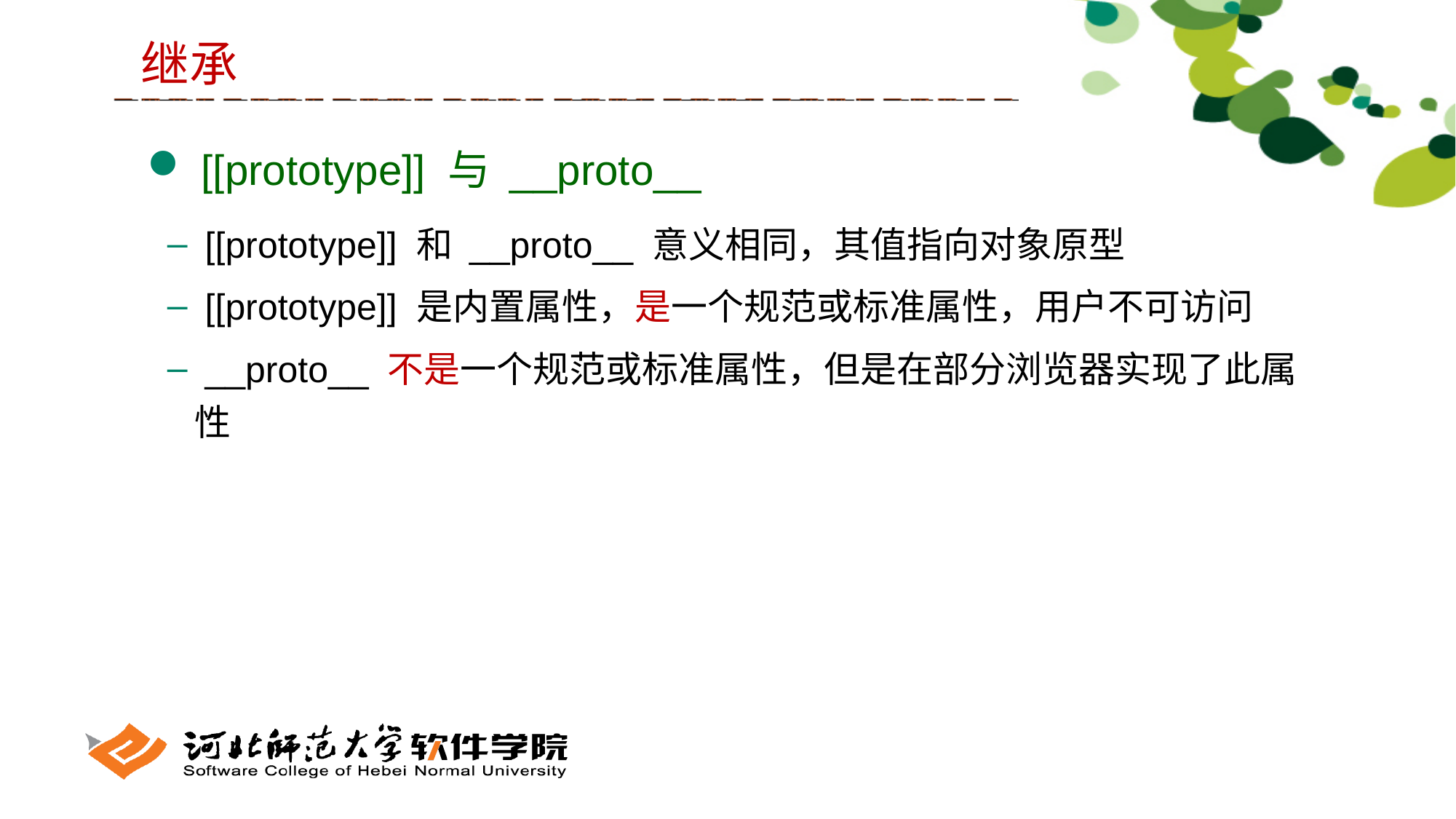

继承
 [[prototype]] 与 __proto__
 [[prototype]] 和 __proto__ 意义相同，其值指向对象原型
 [[prototype]] 是内置属性，是一个规范或标准属性，用户不可访问
 __proto__ 不是一个规范或标准属性，但是在部分浏览器实现了此属性